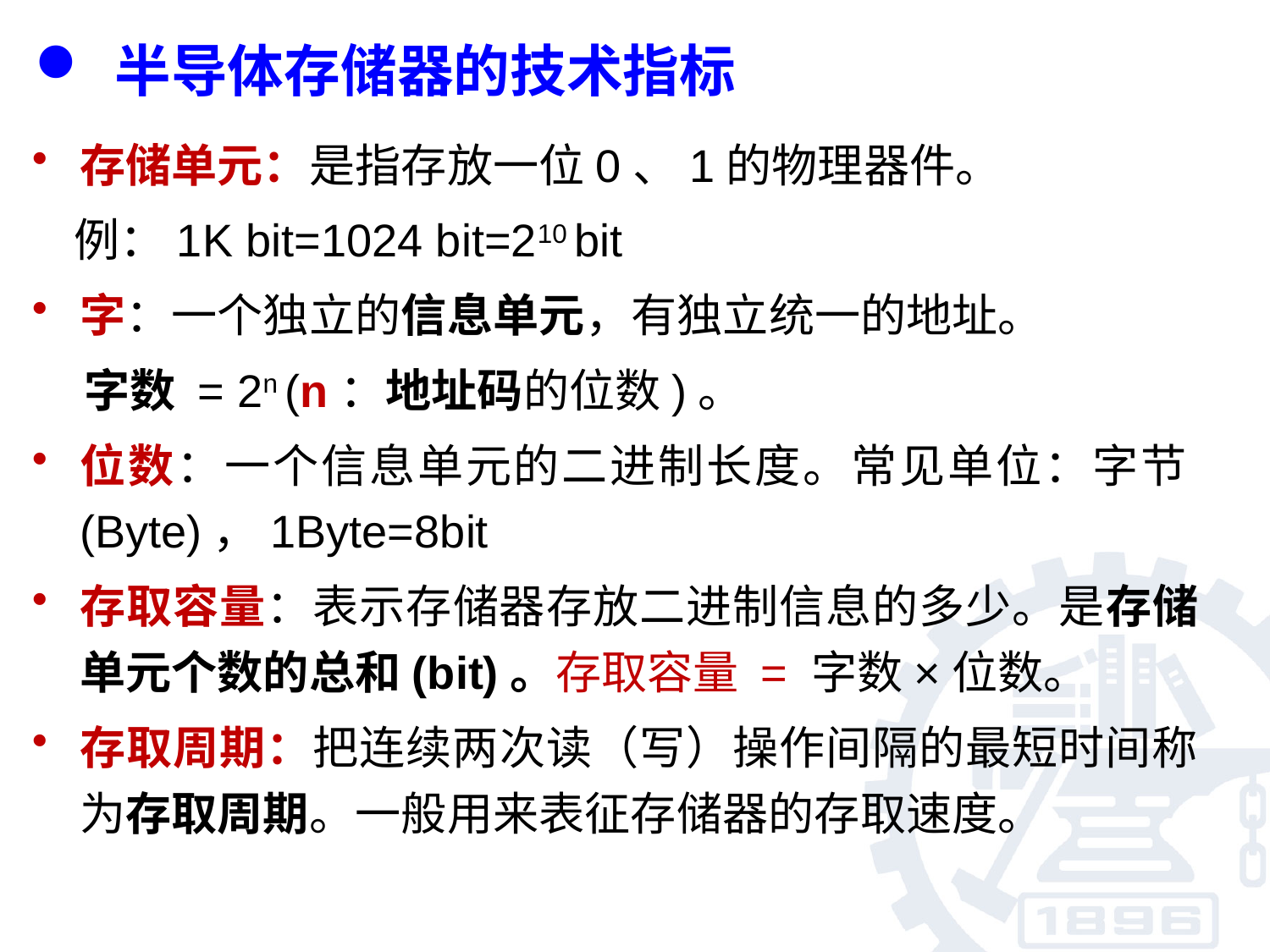

半导体存储器的技术指标
存储单元：是指存放一位0、1的物理器件。
   例：1K bit=1024 bit=210 bit
字：一个独立的信息单元，有独立统一的地址。
    字数 = 2n (n：地址码的位数)。
位数：一个信息单元的二进制长度。常见单位：字节(Byte)，1Byte=8bit
存取容量：表示存储器存放二进制信息的多少。是存储单元个数的总和(bit)。存取容量 = 字数×位数。
存取周期：把连续两次读（写）操作间隔的最短时间称为存取周期。一般用来表征存储器的存取速度。